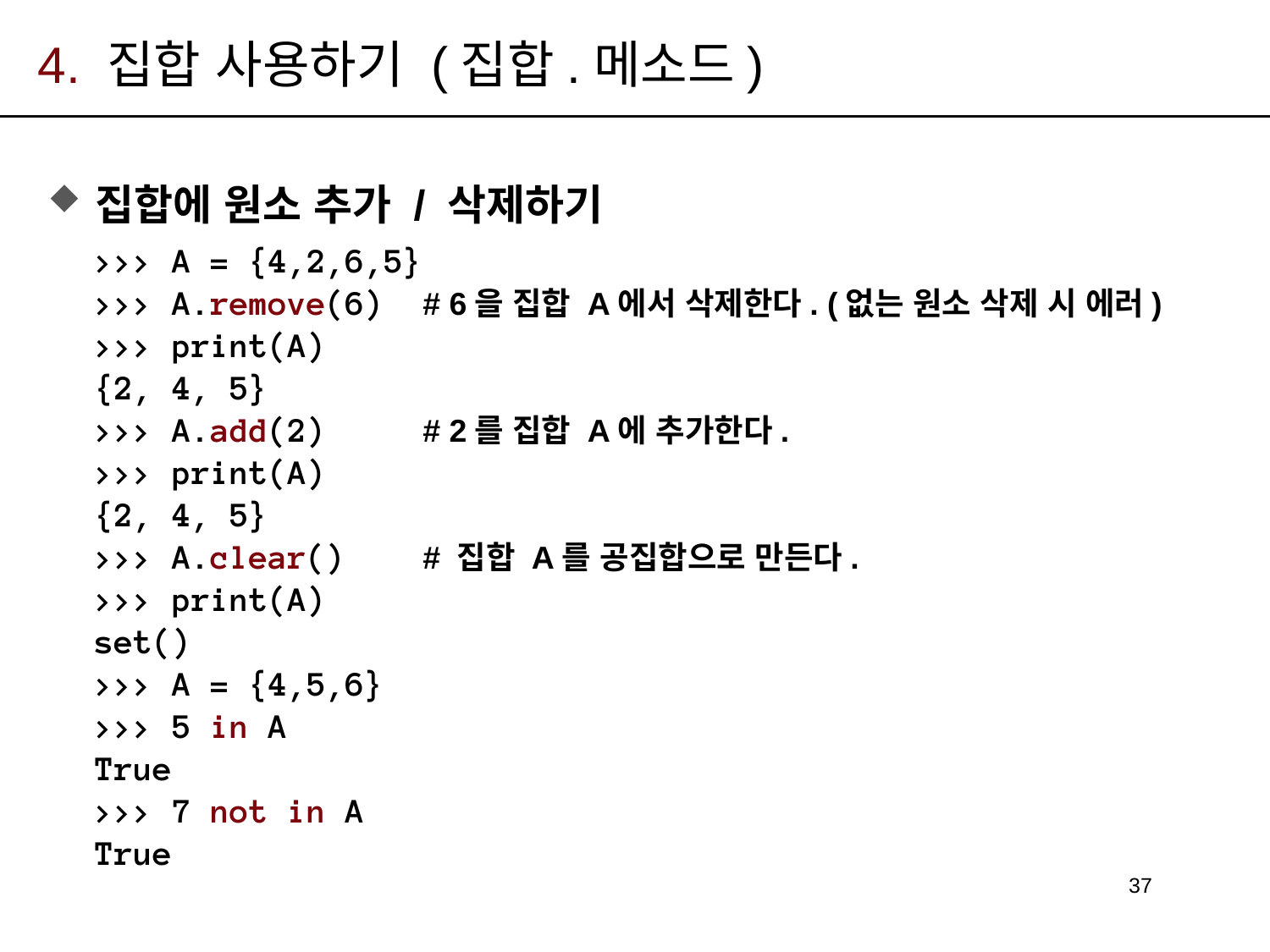

# 4. 집합 사용하기 (집합.메소드)
집합에 원소 추가 / 삭제하기

>>> A = {4,2,6,5}
>>> A.remove(6)  # 6을 집합 A에서 삭제한다. (없는 원소 삭제 시 에러)
>>> print(A)
{2, 4, 5}
>>> A.add(2)     # 2를 집합 A에 추가한다.
>>> print(A)
{2, 4, 5}
>>> A.clear()    # 집합 A를 공집합으로 만든다.
>>> print(A)
set()
>>> A = {4,5,6}
>>> 5 in A
True
>>> 7 not in A
True
37